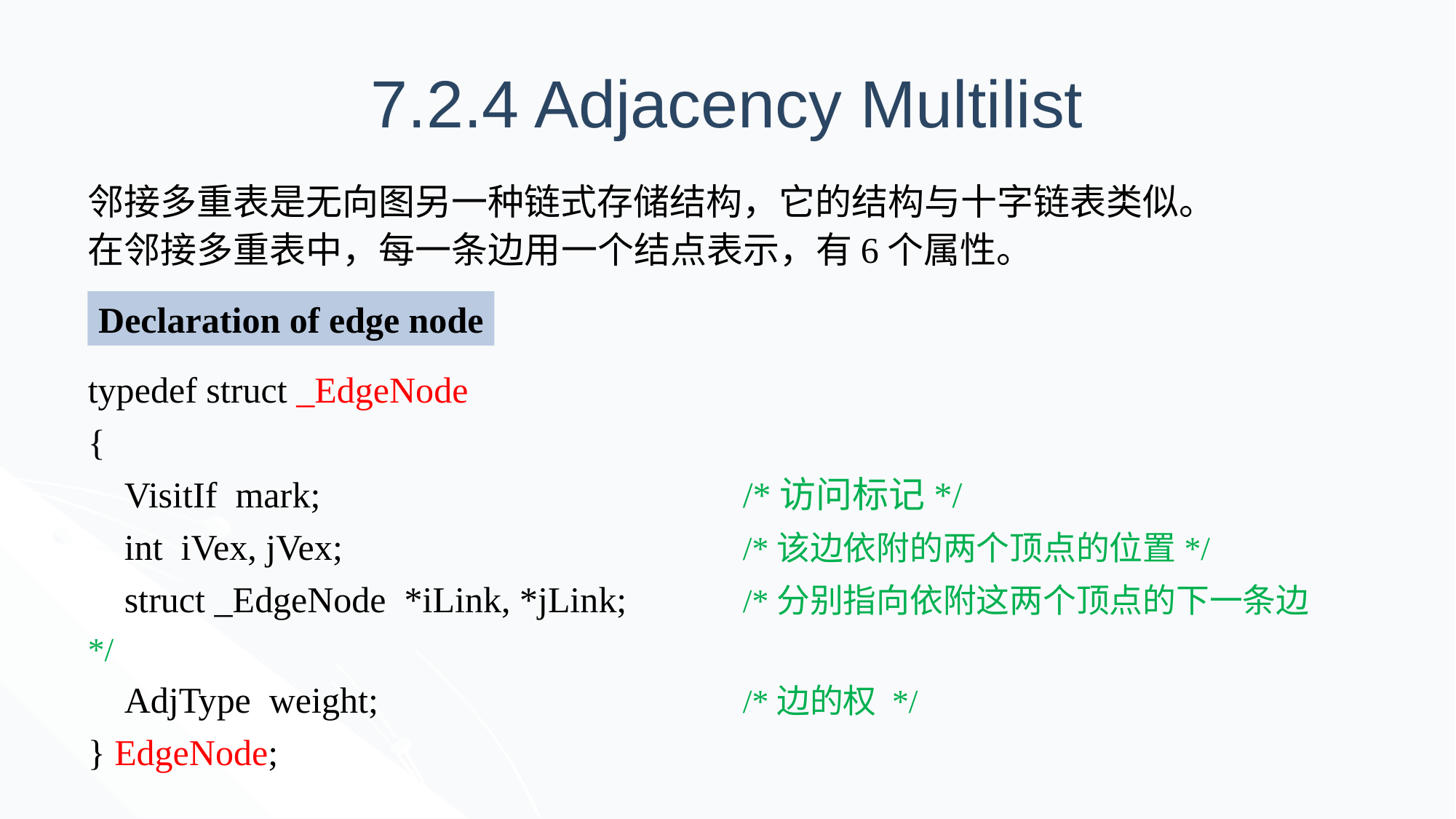

# 7.2.4 Adjacency Multilist
邻接多重表是无向图另一种链式存储结构，它的结构与十字链表类似。
在邻接多重表中，每一条边用一个结点表示，有6个属性。

typedef struct _EdgeNode
{
    VisitIf  mark;				/*访问标记*/
    int  iVex, jVex;				/*该边依附的两个顶点的位置*/
    struct _EdgeNode  *iLink, *jLink;  	/*分别指向依附这两个顶点的下一条边*/
    AdjType  weight;				/*边的权 */
} EdgeNode;
Declaration of edge node